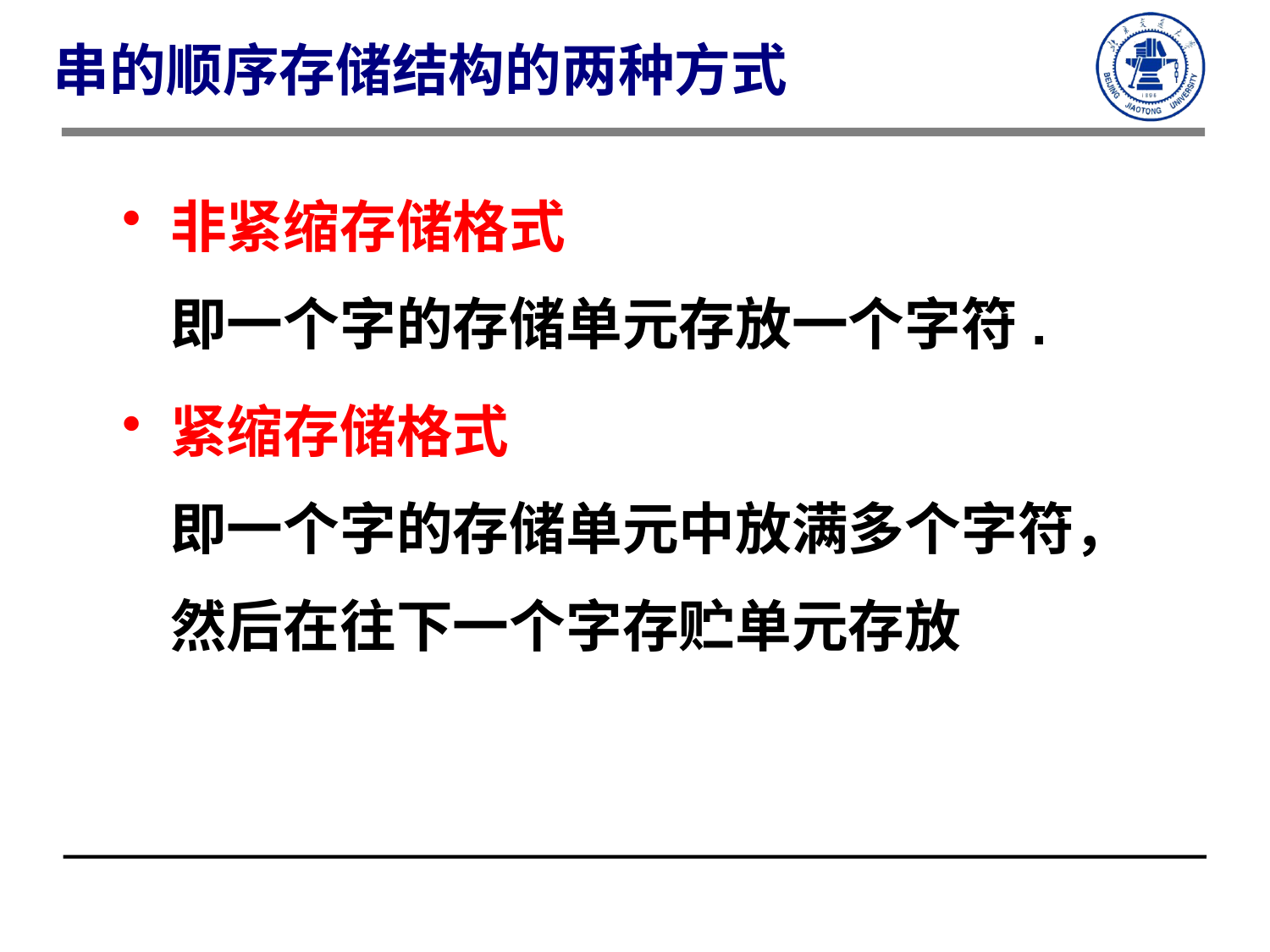

串的顺序存储结构的两种方式
非紧缩存储格式
即一个字的存储单元存放一个字符.
紧缩存储格式
即一个字的存储单元中放满多个字符，然后在往下一个字存贮单元存放